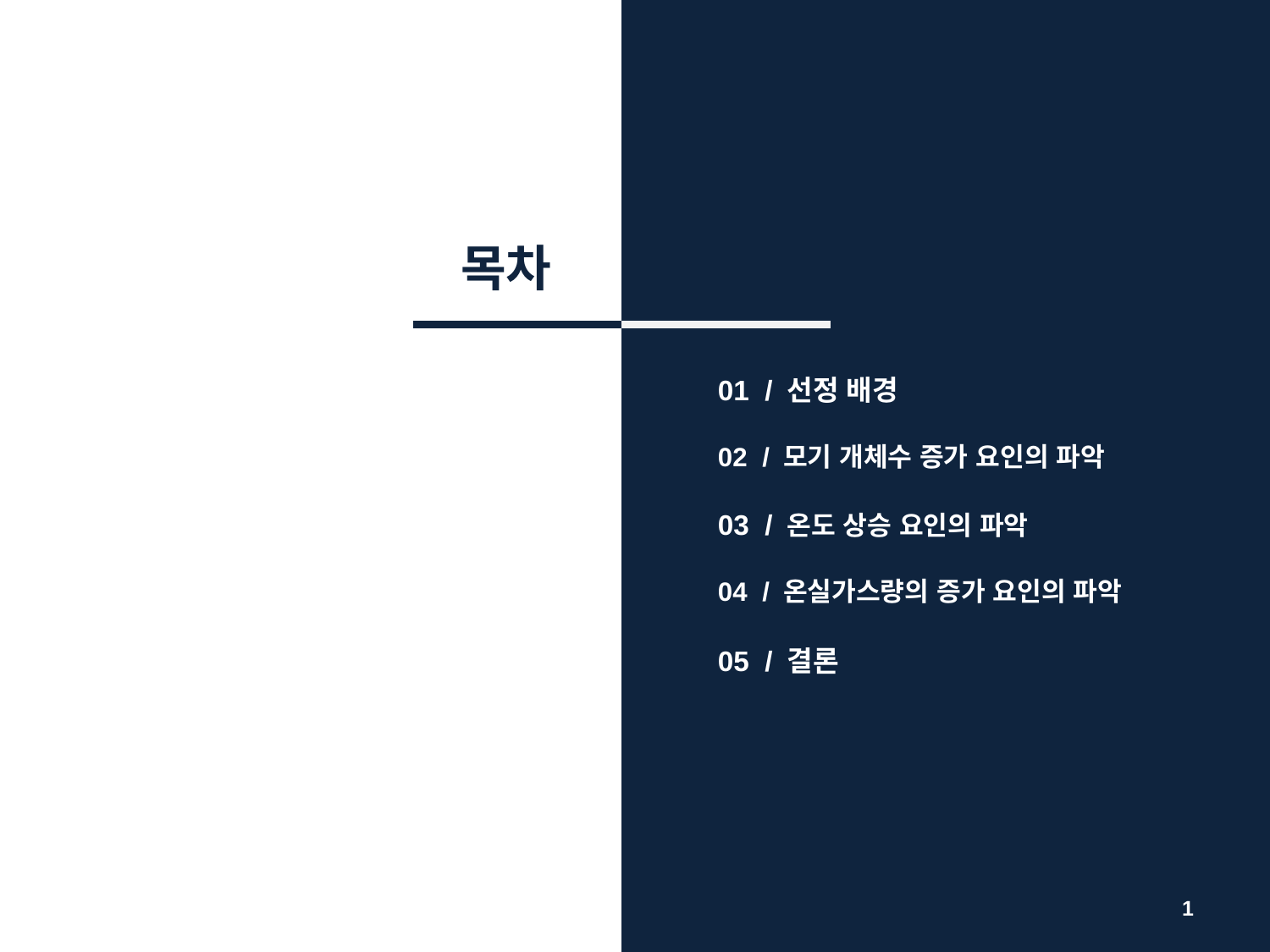

# 목차
01  / 선정 배경
02  / 모기 개체수 증가 요인의 파악
03  / 온도 상승 요인의 파악
04  / 온실가스량의 증가 요인의 파악
05  / 결론
1